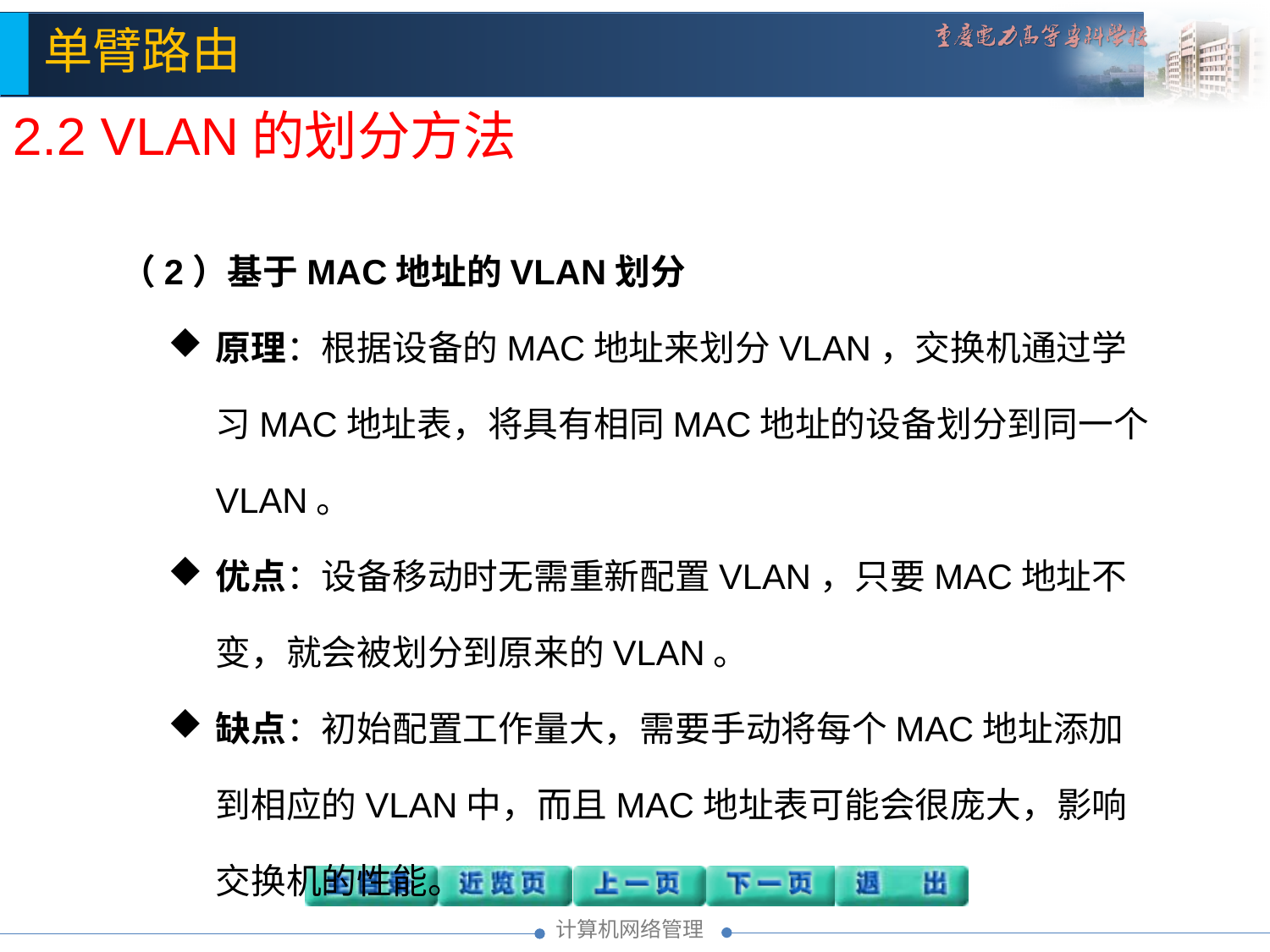

2.2 VLAN的划分方法
（2）基于MAC地址的VLAN划分
原理：根据设备的MAC地址来划分VLAN，交换机通过学习MAC地址表，将具有相同MAC地址的设备划分到同一个VLAN。
优点：设备移动时无需重新配置VLAN，只要MAC地址不变，就会被划分到原来的VLAN。
缺点：初始配置工作量大，需要手动将每个MAC地址添加到相应的VLAN中，而且MAC地址表可能会很庞大，影响交换机的性能。